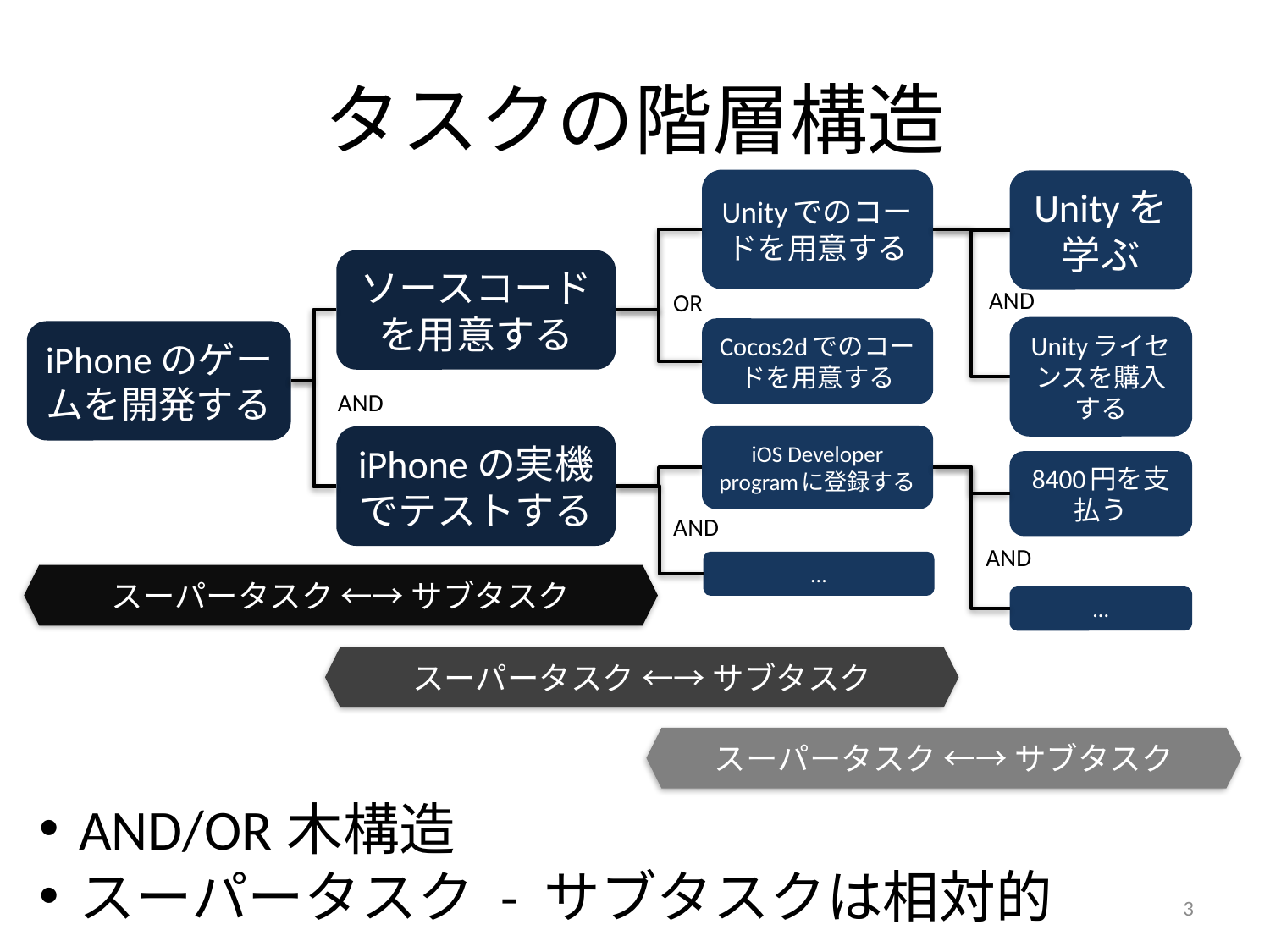

# タスクの階層構造
Unityでのコードを用意する
Unityを学ぶ
ソースコードを用意する
AND
OR
Unityライセンスを購入する
Cocos2dでのコードを用意する
iPhoneのゲームを開発する
AND
iOS Developer programに登録する
iPhoneの実機でテストする
8400円を支払う
AND
AND
…
スーパータスク ←→ サブタスク
…
スーパータスク ←→ サブタスク
スーパータスク ←→ サブタスク
AND/OR木構造
スーパータスク - サブタスクは相対的
3